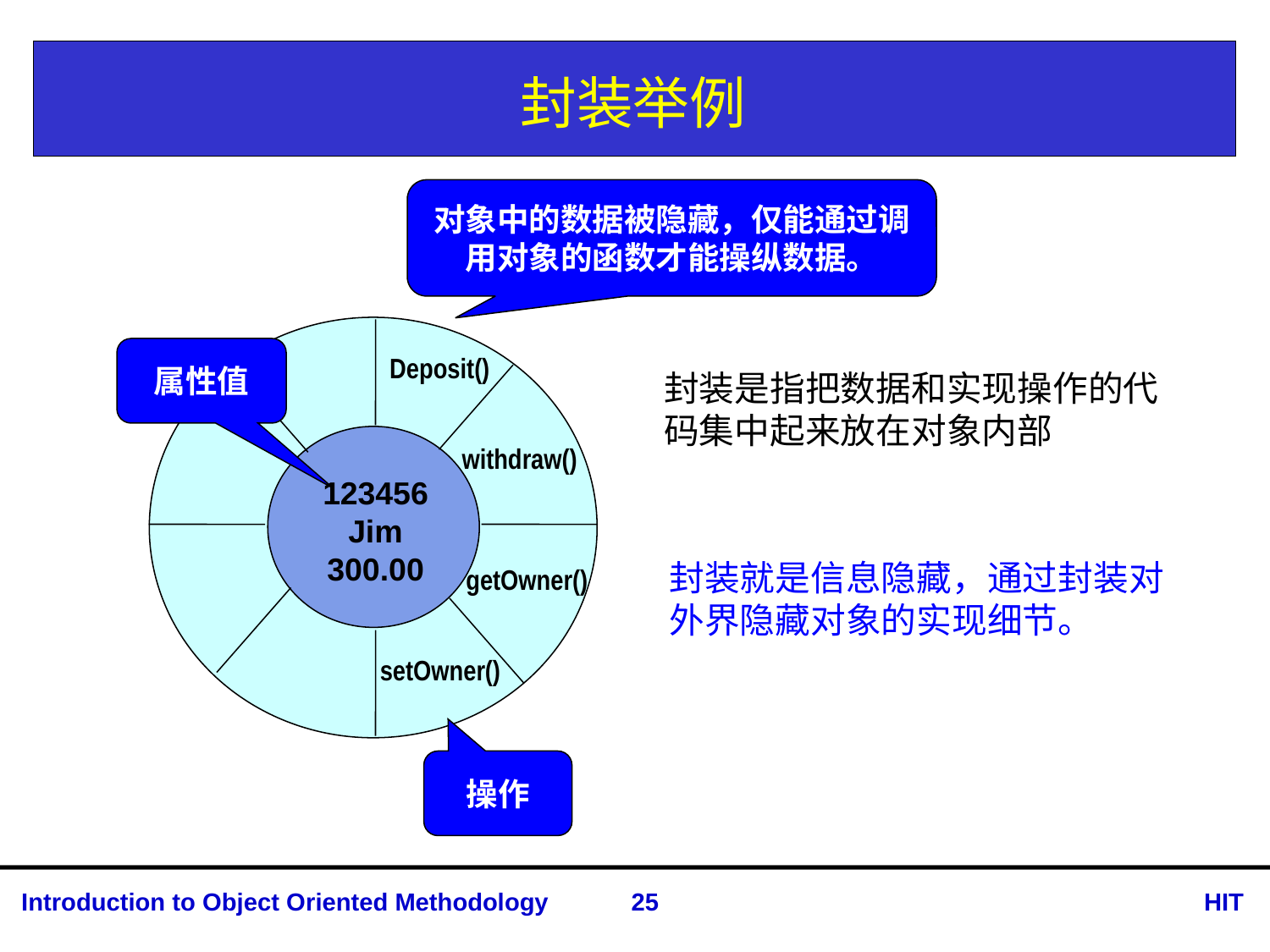

# 封装举例
对象中的数据被隐藏，仅能通过调用对象的函数才能操纵数据。

Deposit()

withdraw()
123456
Jim
300.00

getOwner()

setOwner()
属性值
封装是指把数据和实现操作的代码集中起来放在对象内部
封装就是信息隐藏，通过封装对外界隐藏对象的实现细节。
操作